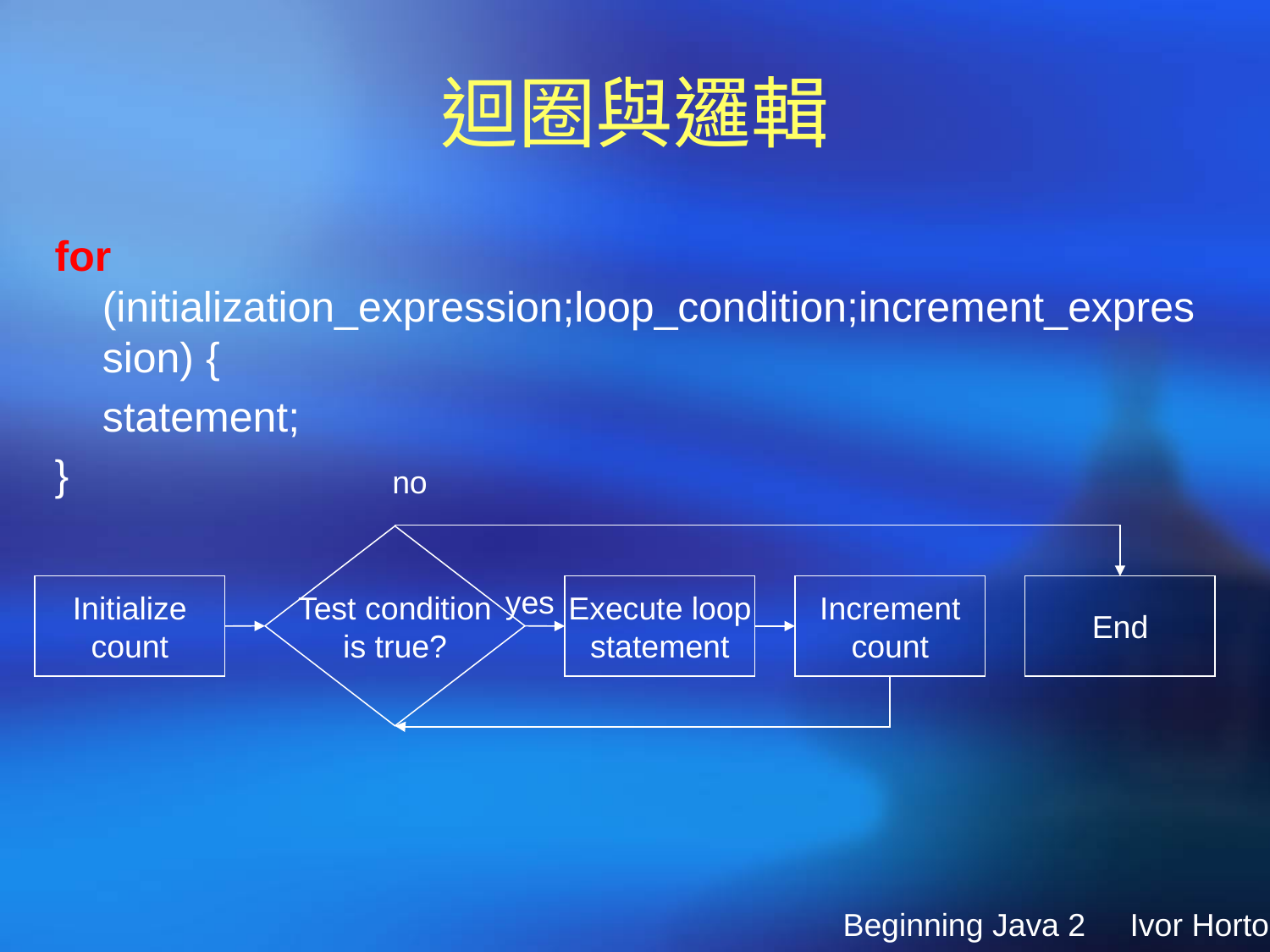

# 迴圈與邏輯
for (initialization_expression;loop_condition;increment_expression) {
	statement;
}
no
Test condition
is true?
Initialize
count
Execute loop
statement
Increment
count
End
yes
Beginning Java 2     Ivor Horton